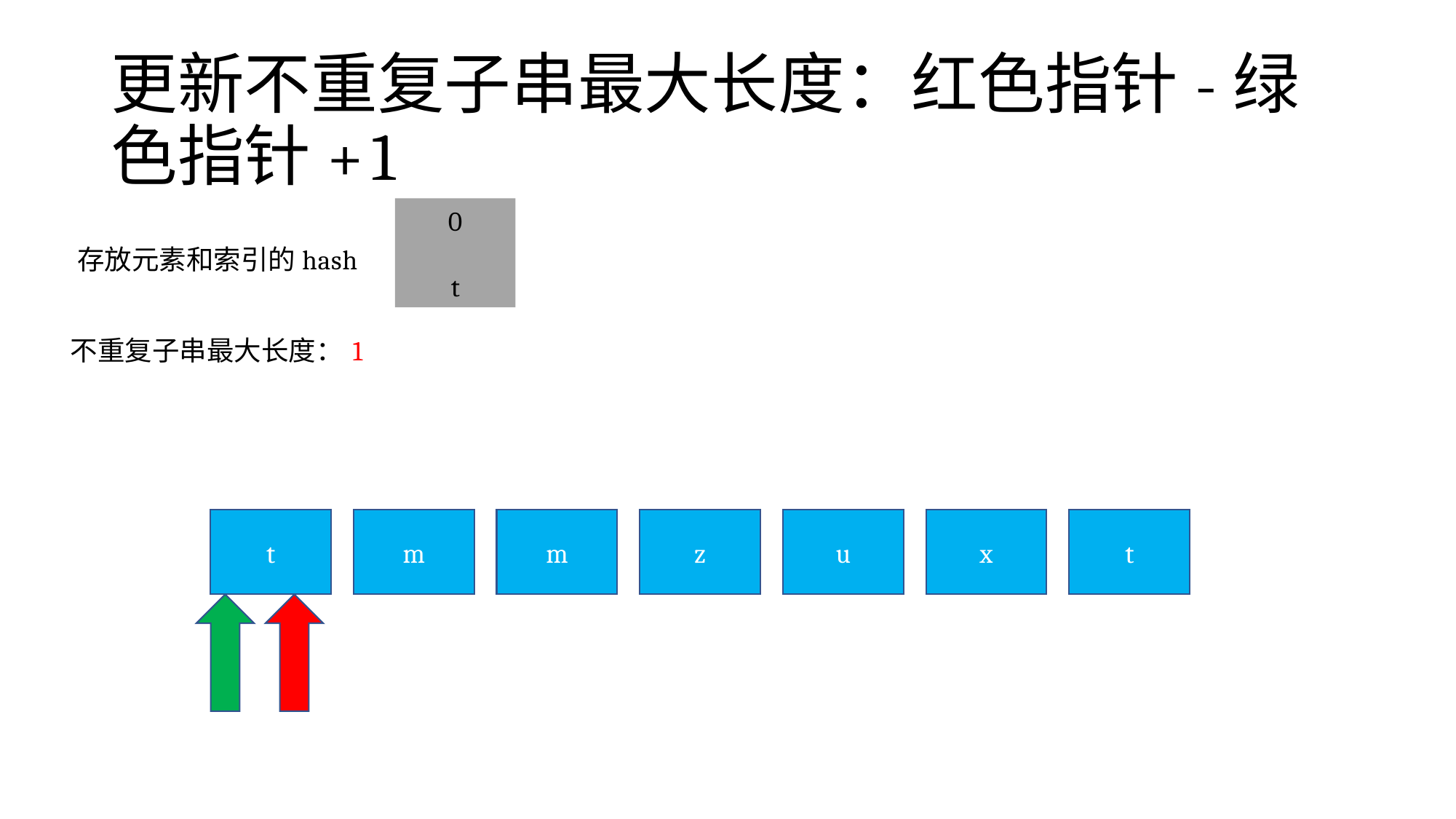

# 更新不重复子串最大长度：红色指针-绿色指针+1
0

t
存放元素和索引的hash
不重复子串最大长度：1
m
z
u
x
t
t
m